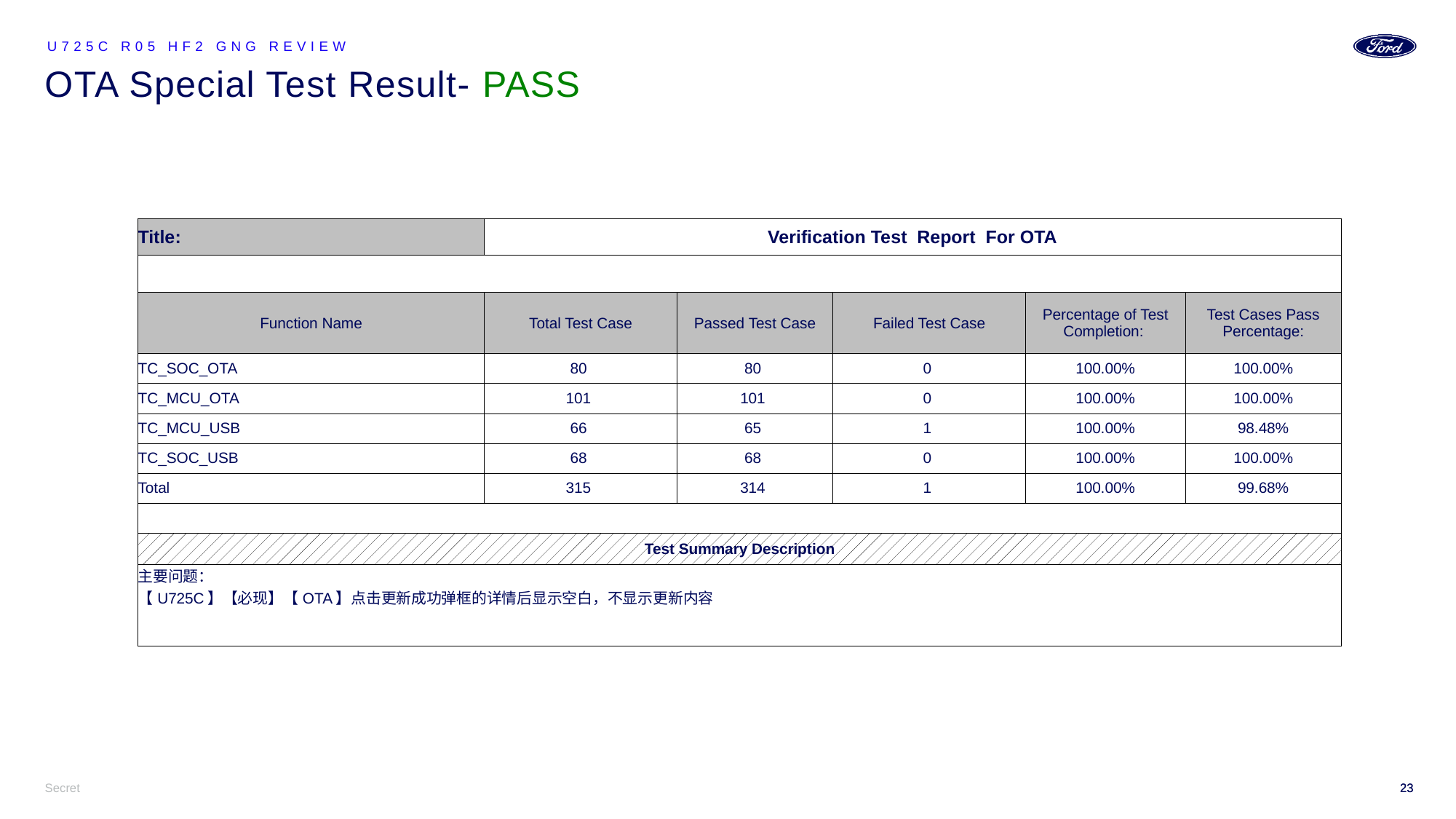

U725C R05 HF2 GNG Review
# OTA Special Test Result- PASS
| Title: | Verification Test Report For OTA |  |  |  |  |
| --- | --- | --- | --- | --- | --- |
|  |  |  |  |  |  |
| Function Name | Total Test Case | Passed Test Case | Failed Test Case | Percentage of Test Completion: | Test Cases Pass Percentage: |
| TC\_SOC\_OTA | 80 | 80 | 0 | 100.00% | 100.00% |
| TC\_MCU\_OTA | 101 | 101 | 0 | 100.00% | 100.00% |
| TC\_MCU\_USB | 66 | 65 | 1 | 100.00% | 98.48% |
| TC\_SOC\_USB | 68 | 68 | 0 | 100.00% | 100.00% |
| Total | 315 | 314 | 1 | 100.00% | 99.68% |
|  |  |  |  |  |  |
| Test Summary Description |  |  |  |  |  |
| 主要问题： 【U725C】【必现】【OTA】点击更新成功弹框的详情后显示空白，不显示更新内容 |  |  |  |  |  |
23
23